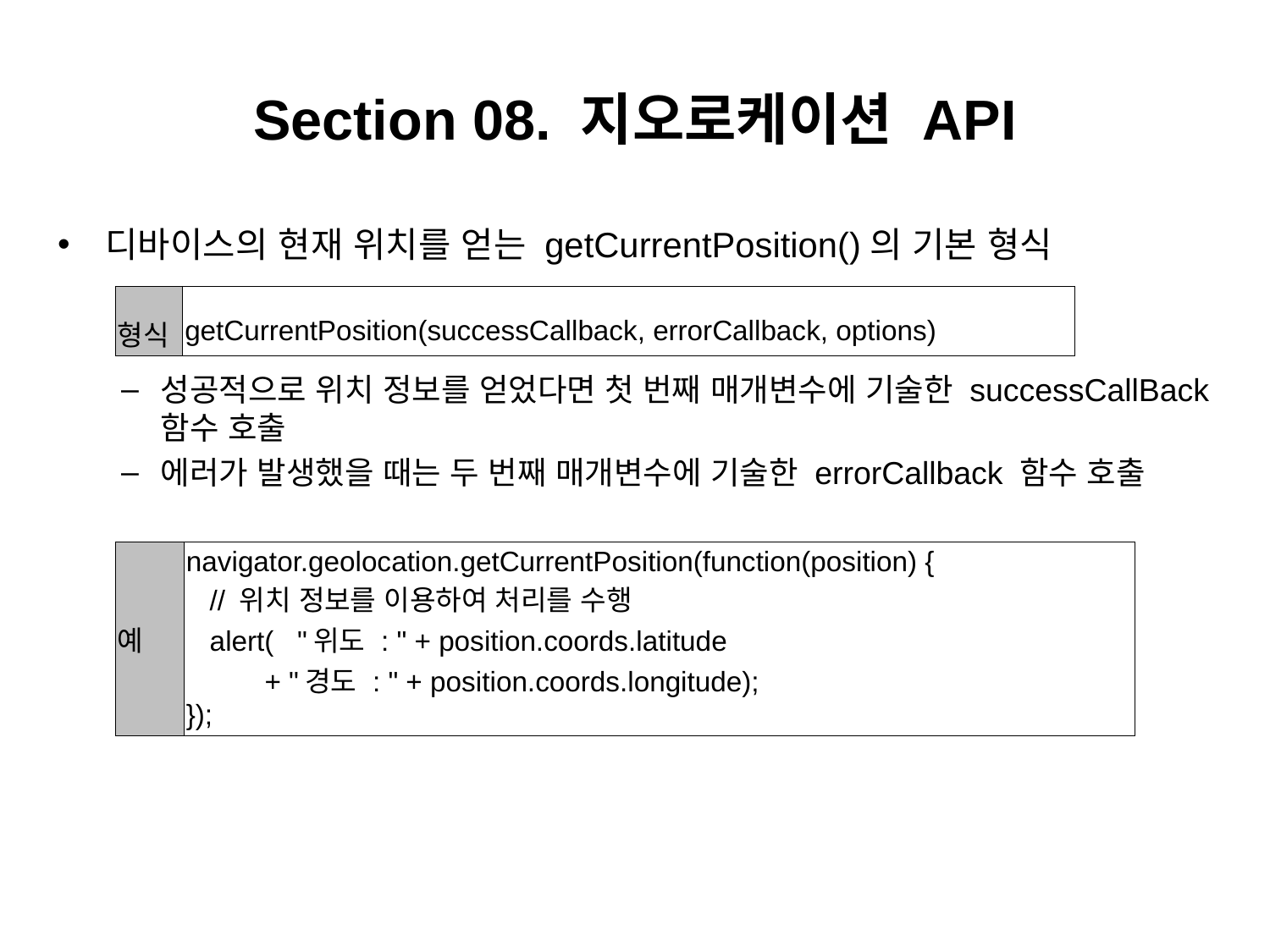

# Section 08. 지오로케이션 API
디바이스의 현재 위치를 얻는 getCurrentPosition()의 기본 형식

성공적으로 위치 정보를 얻었다면 첫 번째 매개변수에 기술한 successCallBack 함수 호출
에러가 발생했을 때는 두 번째 매개변수에 기술한 errorCallback 함수 호출

| 형식 | getCurrentPosition(successCallback, errorCallback, options) |
| --- | --- |

| 예 | navigator.geolocation.getCurrentPosition(function(position) { // 위치 정보를 이용하여 처리를 수행 alert( "위도 : " + position.coords.latitude + "경도 : " + position.coords.longitude); }); |
| --- | --- |